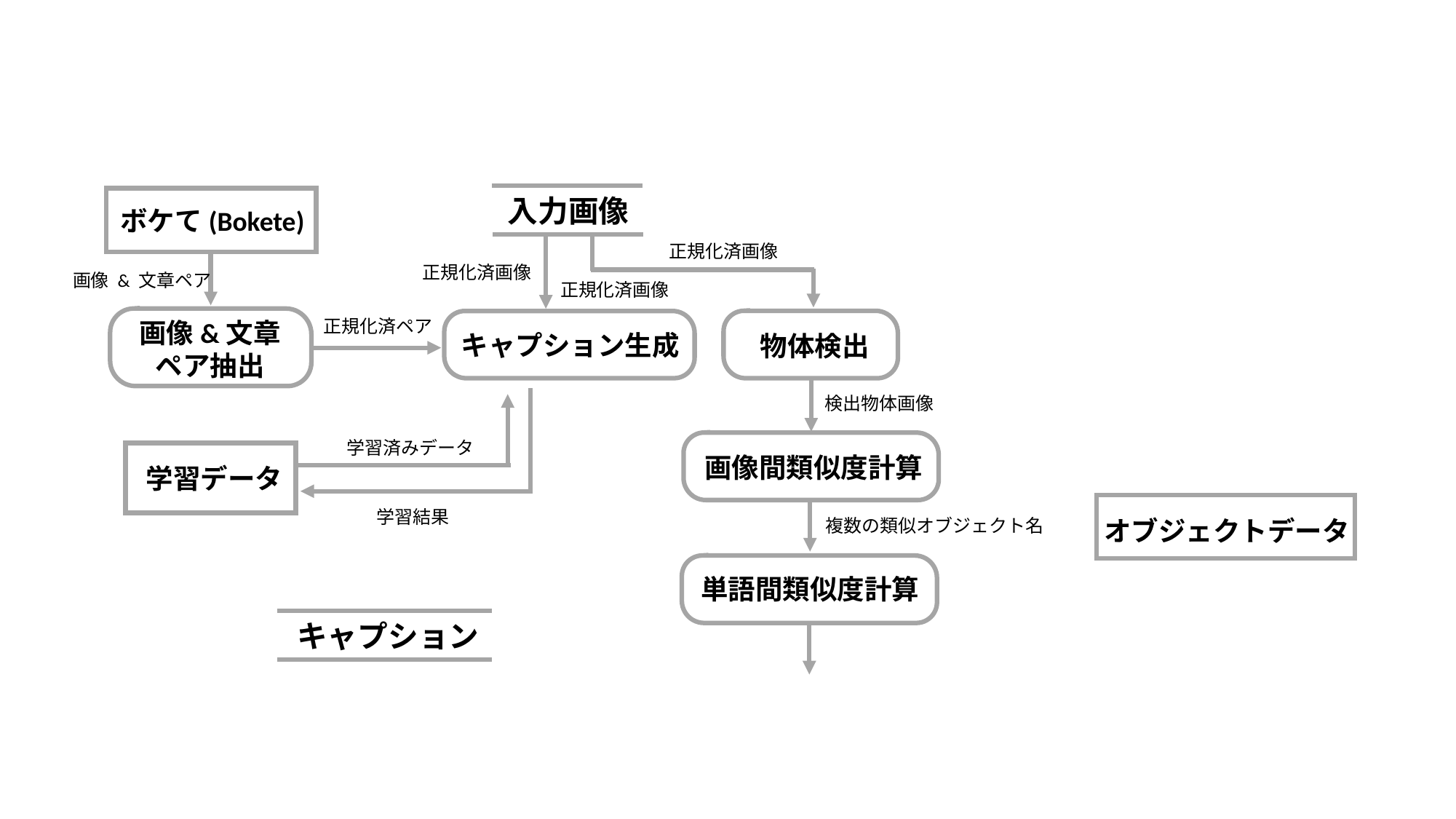

入力画像

ボケて(Bokete)
正規化済画像
正規化済画像
画像 & 文章ペア
正規化済画像

正規化済ペア

画像&文章
ペア抽出

キャプション生成
物体検出
検出物体画像
学習済みデータ

画像間類似度計算
学習データ

学習結果
複数の類似オブジェクト名
オブジェクトデータ

単語間類似度計算
キャプション